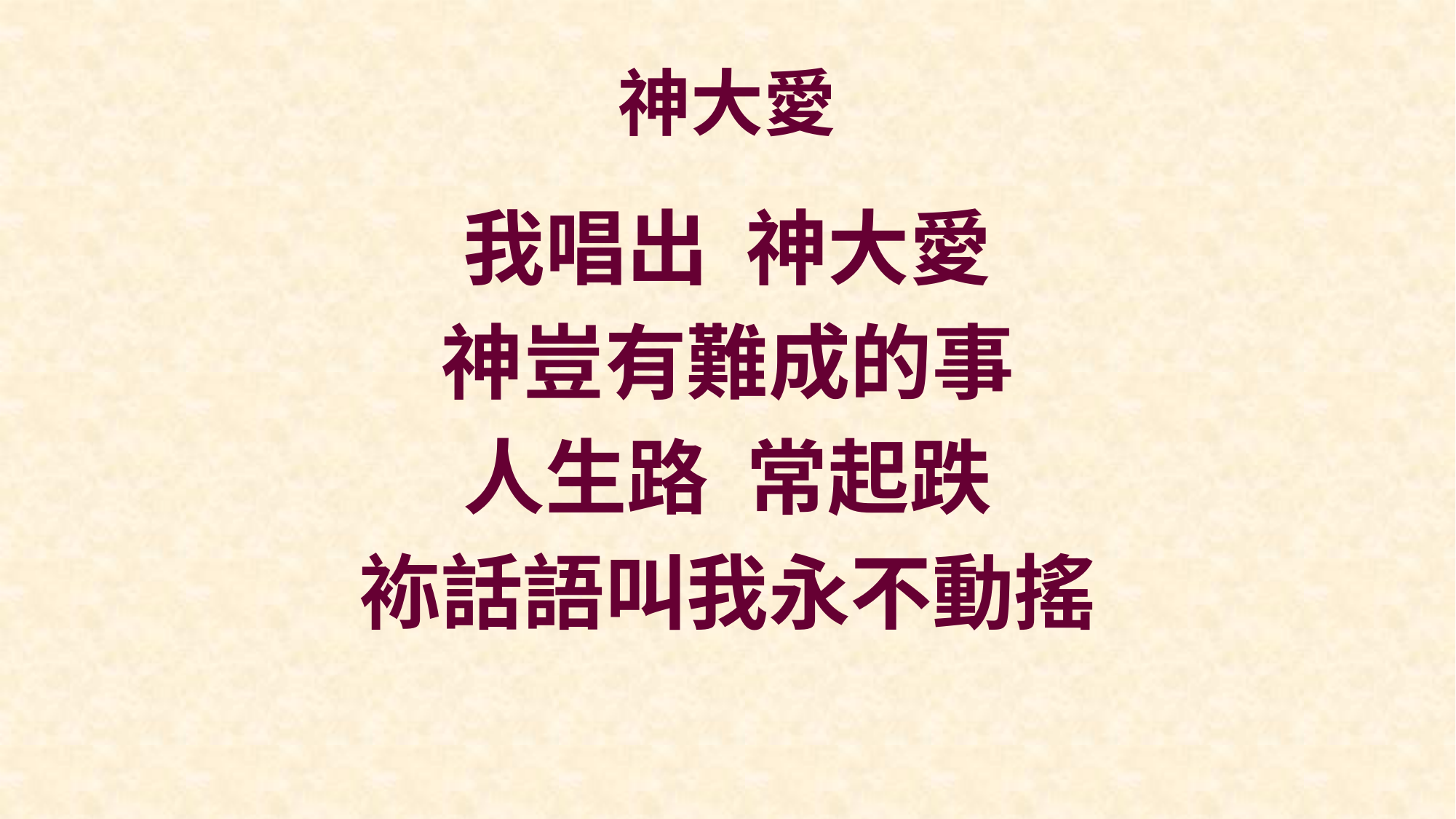

# 神大愛
我唱出  神大愛
神豈有難成的事
人生路  常起跌
袮話語叫我永不動搖